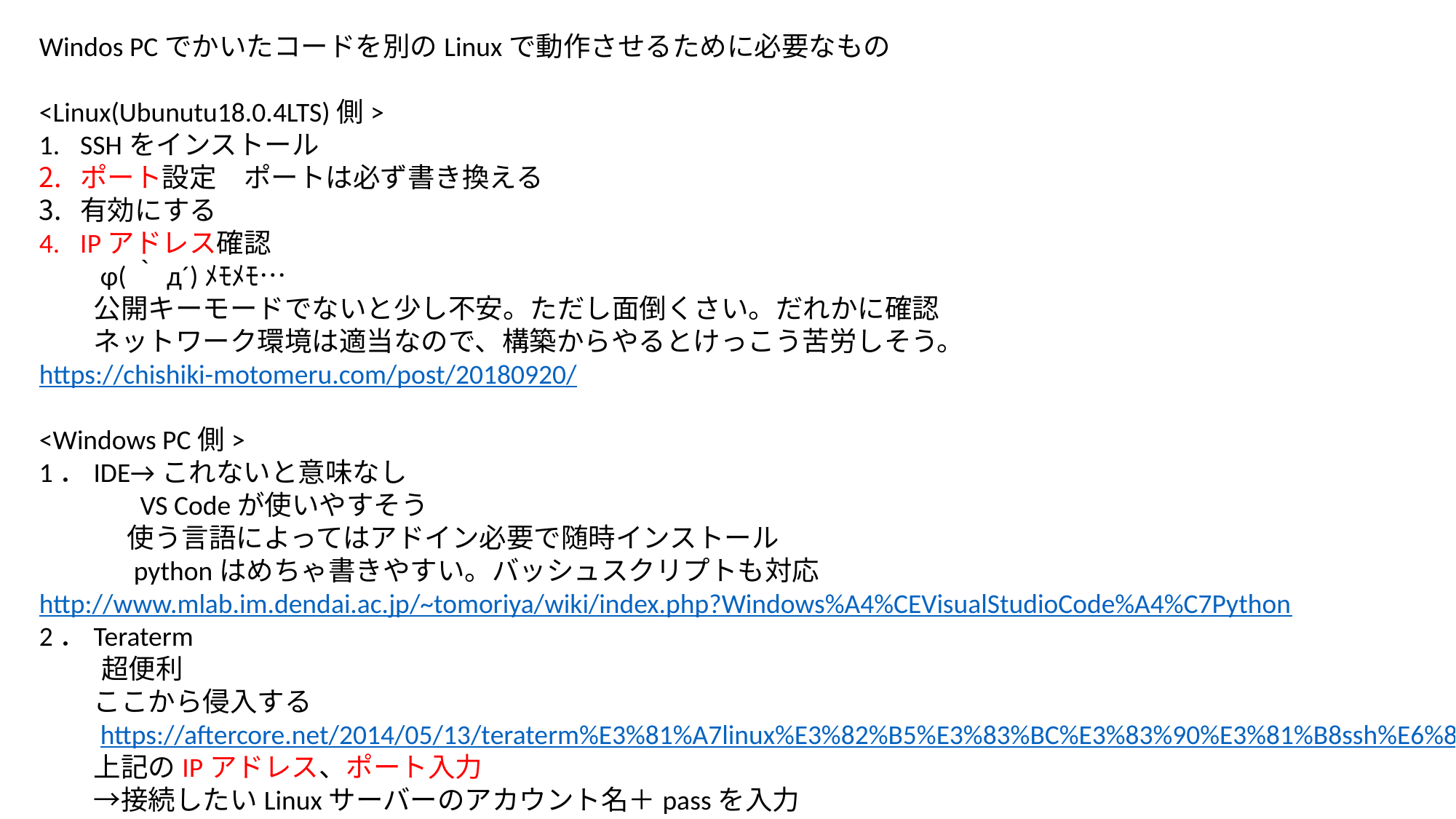

Windos PCでかいたコードを別のLinuxで動作させるために必要なもの

<Linux(Ubunutu18.0.4LTS)側>
SSHをインストール
ポート設定　ポートは必ず書き換える
有効にする
IPアドレス確認
　　φ(｀д´)ﾒﾓﾒﾓ…
　　公開キーモードでないと少し不安。ただし面倒くさい。だれかに確認
　　ネットワーク環境は適当なので、構築からやるとけっこう苦労しそう。
https://chishiki-motomeru.com/post/20180920/

<Windows PC側>
1．IDE→これないと意味なし
　　　  VS Codeが使いやすそう
　　　 使う言語によってはアドイン必要で随時インストール
　　　 pythonはめちゃ書きやすい。バッシュスクリプトも対応
http://www.mlab.im.dendai.ac.jp/~tomoriya/wiki/index.php?Windows%A4%CEVisualStudioCode%A4%C7Python
2．Teraterm
         超便利
　　ここから侵入する
　　https://aftercore.net/2014/05/13/teraterm%E3%81%A7linux%E3%82%B5%E3%83%BC%E3%83%90%E3%81%B8ssh%E6%8E%A5%E7%B6%9A%E3%82%92%E8%A1%8C%E3%81%86-%E7%AC%AC%E4%B8%80%E7%AB%A0/
　　上記のIPアドレス、ポート入力
　　→接続したいLinuxサーバーのアカウント名＋passを入力